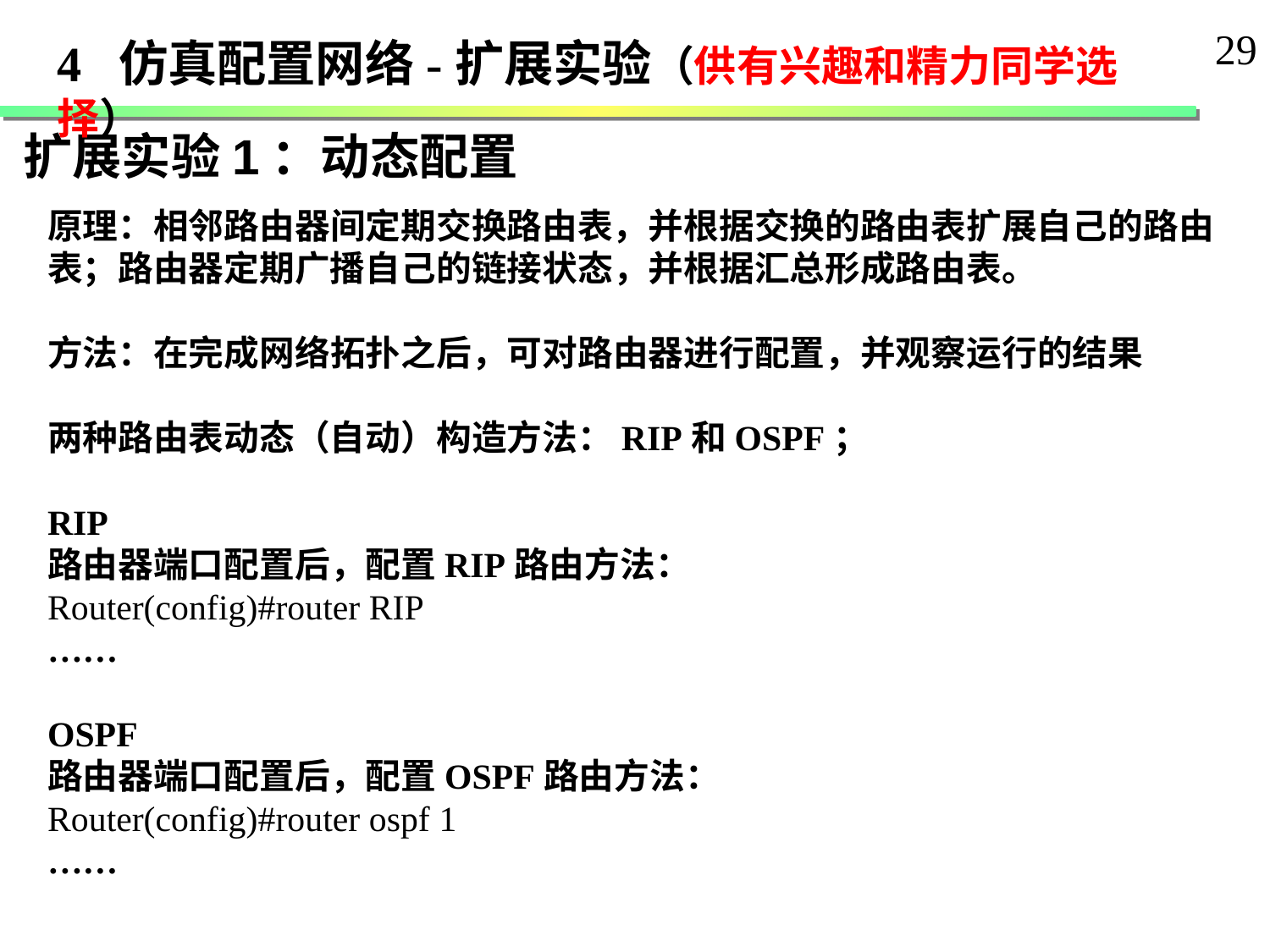

29
4  仿真配置网络-扩展实验（供有兴趣和精力同学选择）

扩展实验1：动态配置
原理：相邻路由器间定期交换路由表，并根据交换的路由表扩展自己的路由表；路由器定期广播自己的链接状态，并根据汇总形成路由表。

方法：在完成网络拓扑之后，可对路由器进行配置，并观察运行的结果

两种路由表动态（自动）构造方法：RIP和OSPF；

RIP
路由器端口配置后，配置RIP路由方法：
Router(config)#router RIP
……

OSPF
路由器端口配置后，配置OSPF路由方法：
Router(config)#router ospf 1
……